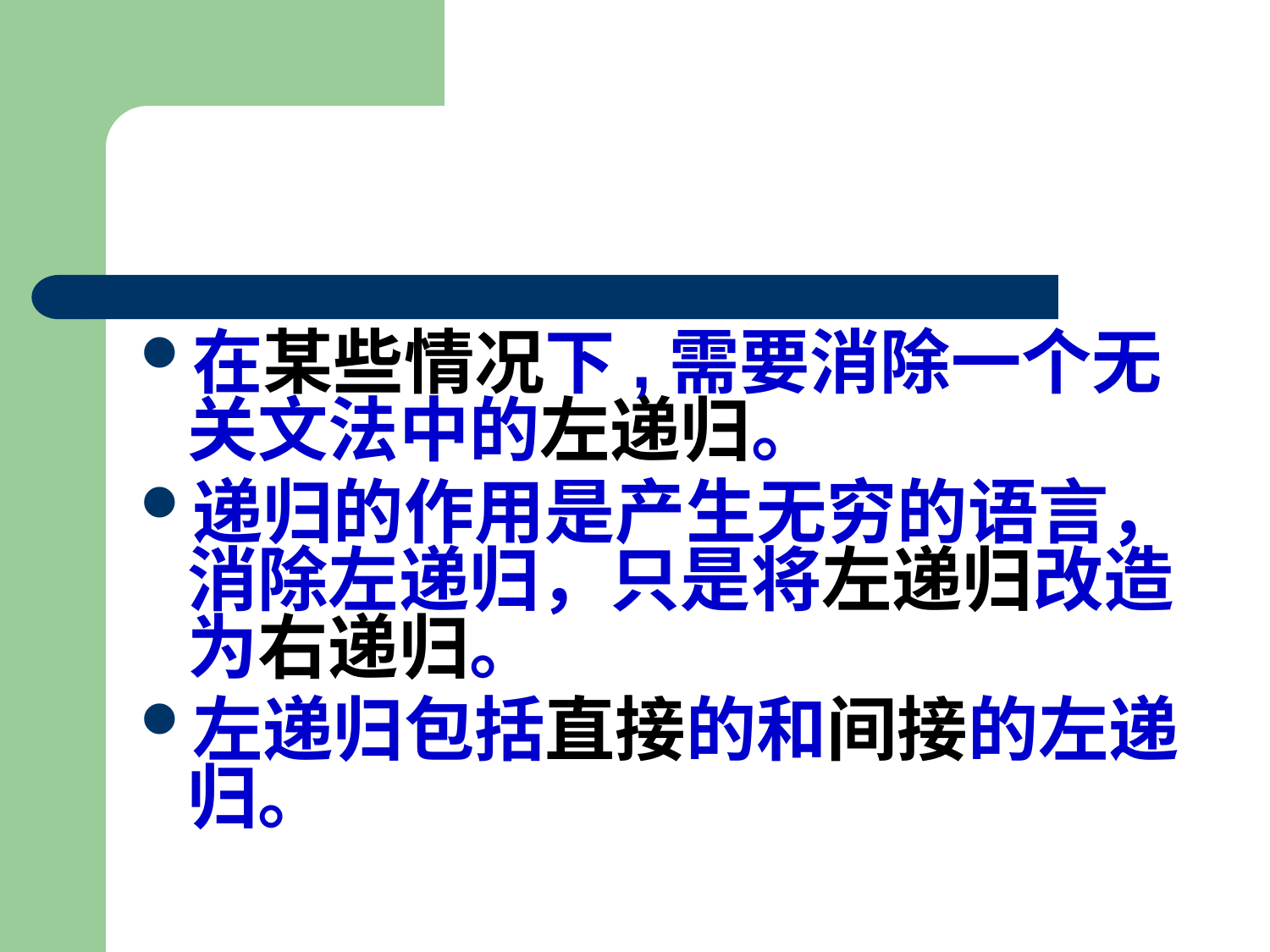

#
在某些情况下,需要消除一个无关文法中的左递归。
递归的作用是产生无穷的语言，消除左递归，只是将左递归改造为右递归。
左递归包括直接的和间接的左递归。